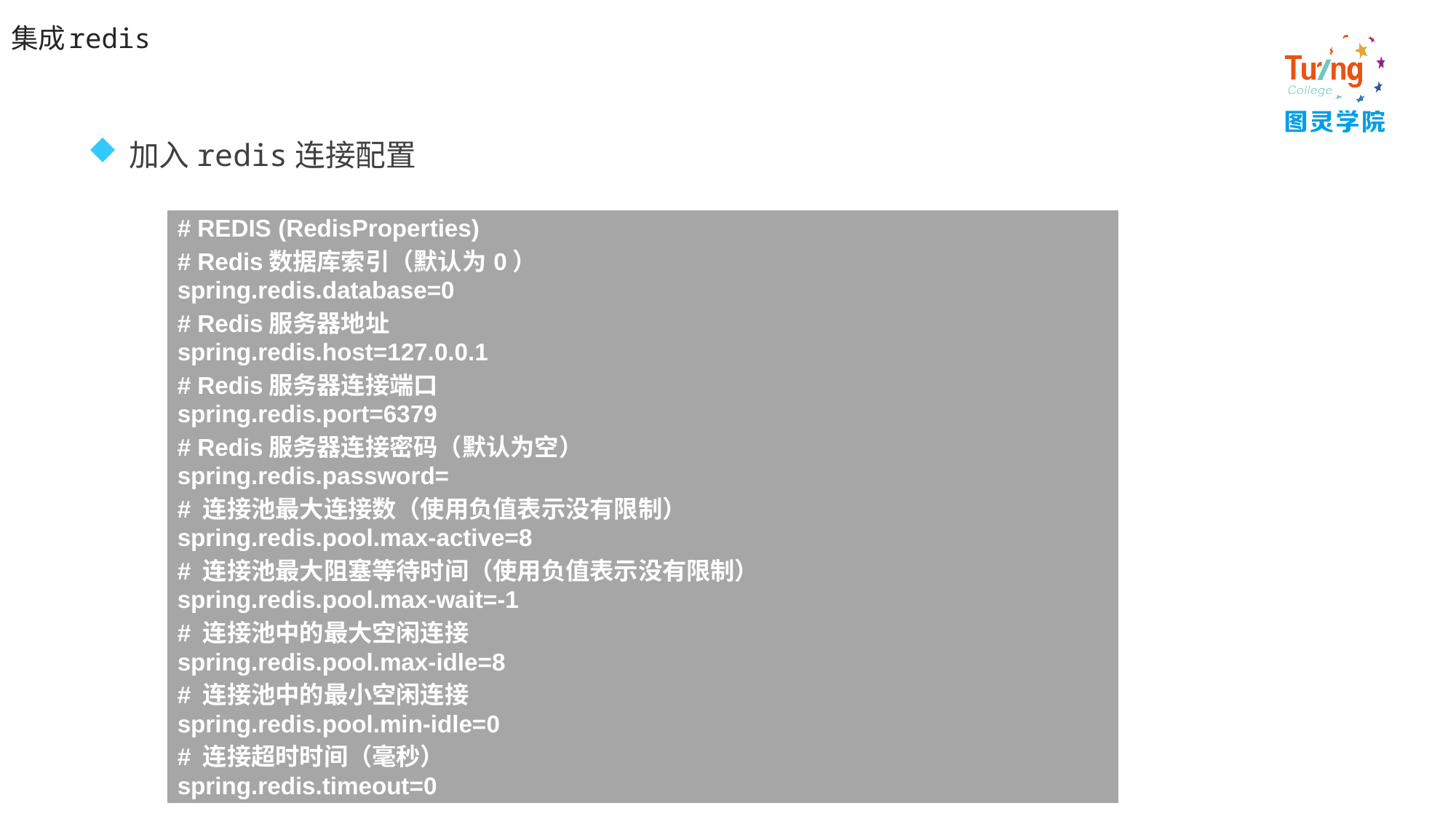

# 集成redis
加入redis连接配置

| # REDIS (RedisProperties) # Redis数据库索引（默认为0） spring.redis.database=0 # Redis服务器地址 spring.redis.host=127.0.0.1 # Redis服务器连接端口 spring.redis.port=6379 # Redis服务器连接密码（默认为空） spring.redis.password= # 连接池最大连接数（使用负值表示没有限制） spring.redis.pool.max-active=8 # 连接池最大阻塞等待时间（使用负值表示没有限制） spring.redis.pool.max-wait=-1 # 连接池中的最大空闲连接 spring.redis.pool.max-idle=8 # 连接池中的最小空闲连接 spring.redis.pool.min-idle=0 # 连接超时时间（毫秒） spring.redis.timeout=0 |
| --- |